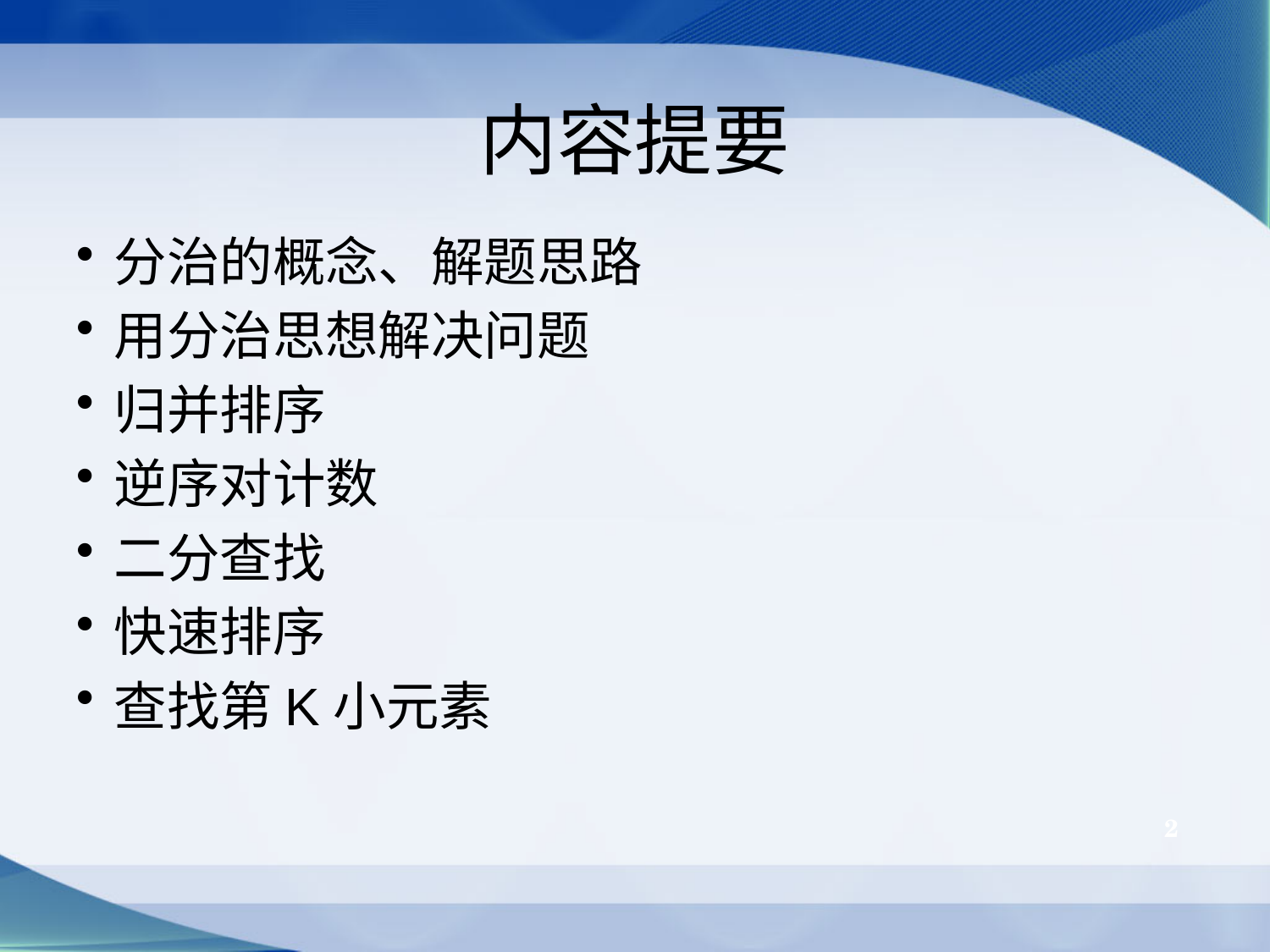

# 内容提要
分治的概念、解题思路
用分治思想解决问题
归并排序
逆序对计数
二分查找
快速排序
查找第K小元素

2